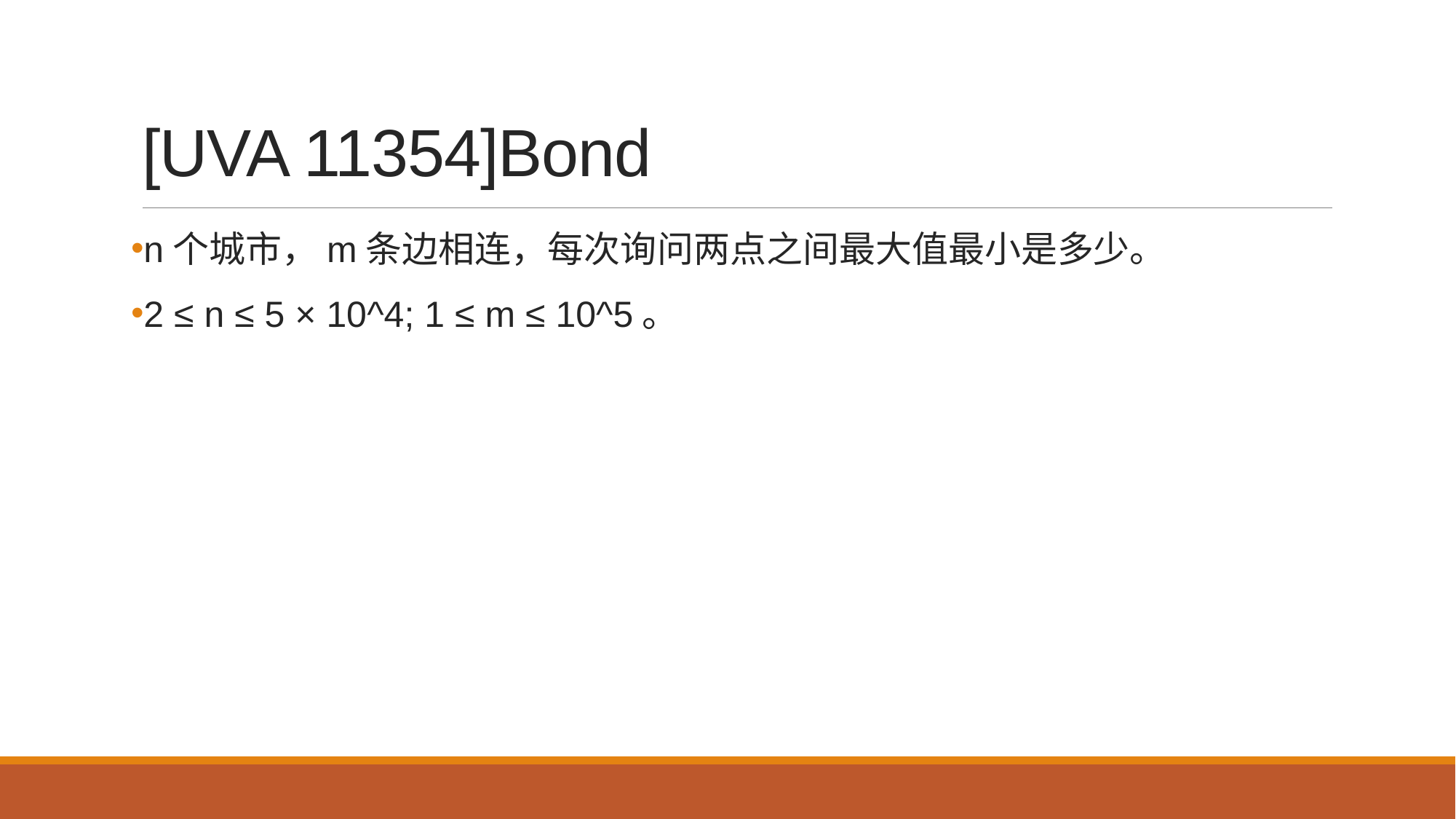

# [UVA 11354]Bond
n个城市，m条边相连，每次询问两点之间最大值最小是多少。
2 ≤ n ≤ 5 × 10^4; 1 ≤ m ≤ 10^5。